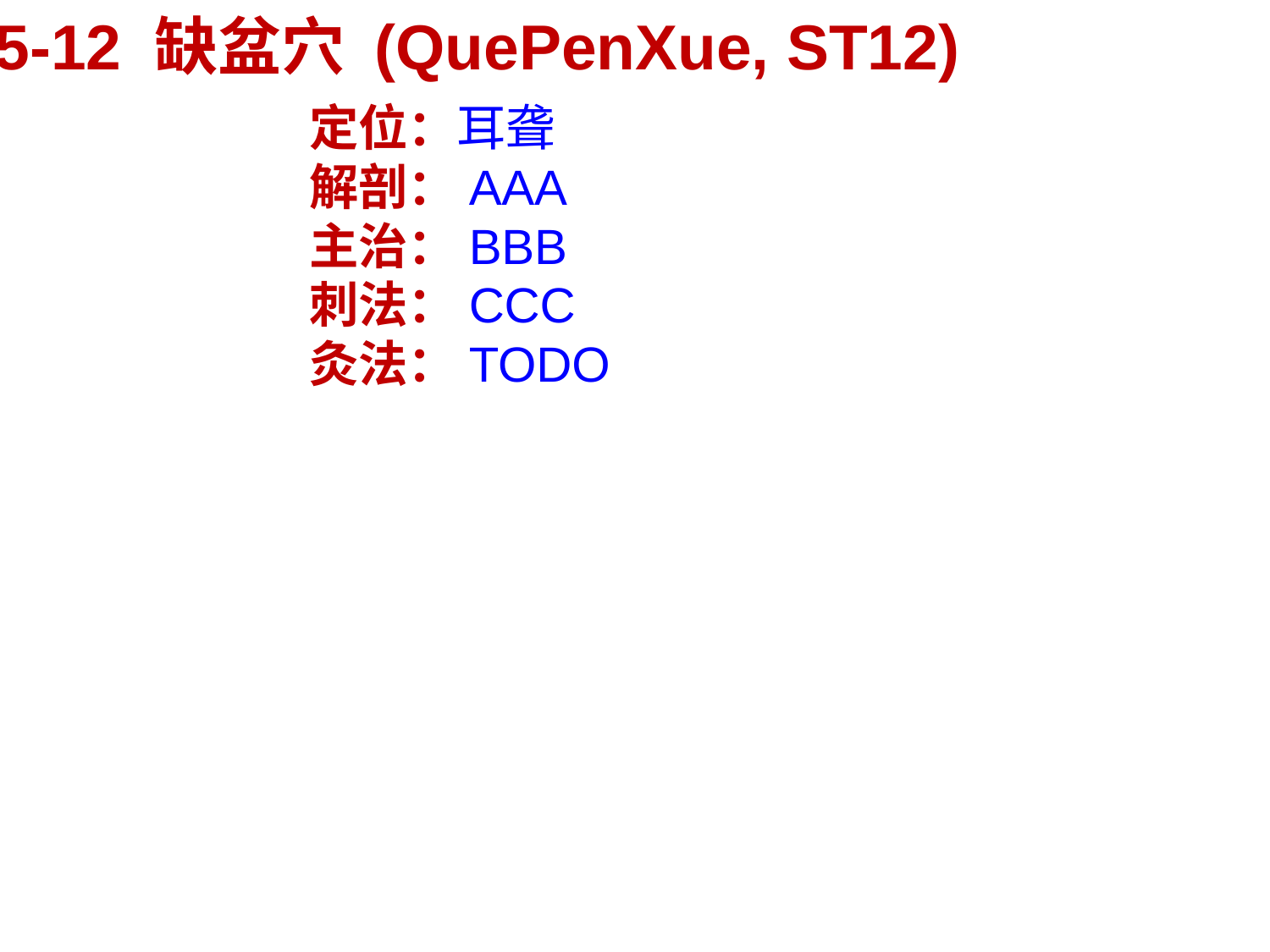

45-12 缺盆穴 (QuePenXue, ST12)
定位：耳聋
解剖：AAA
主治：BBB
刺法：CCC
灸法：TODO